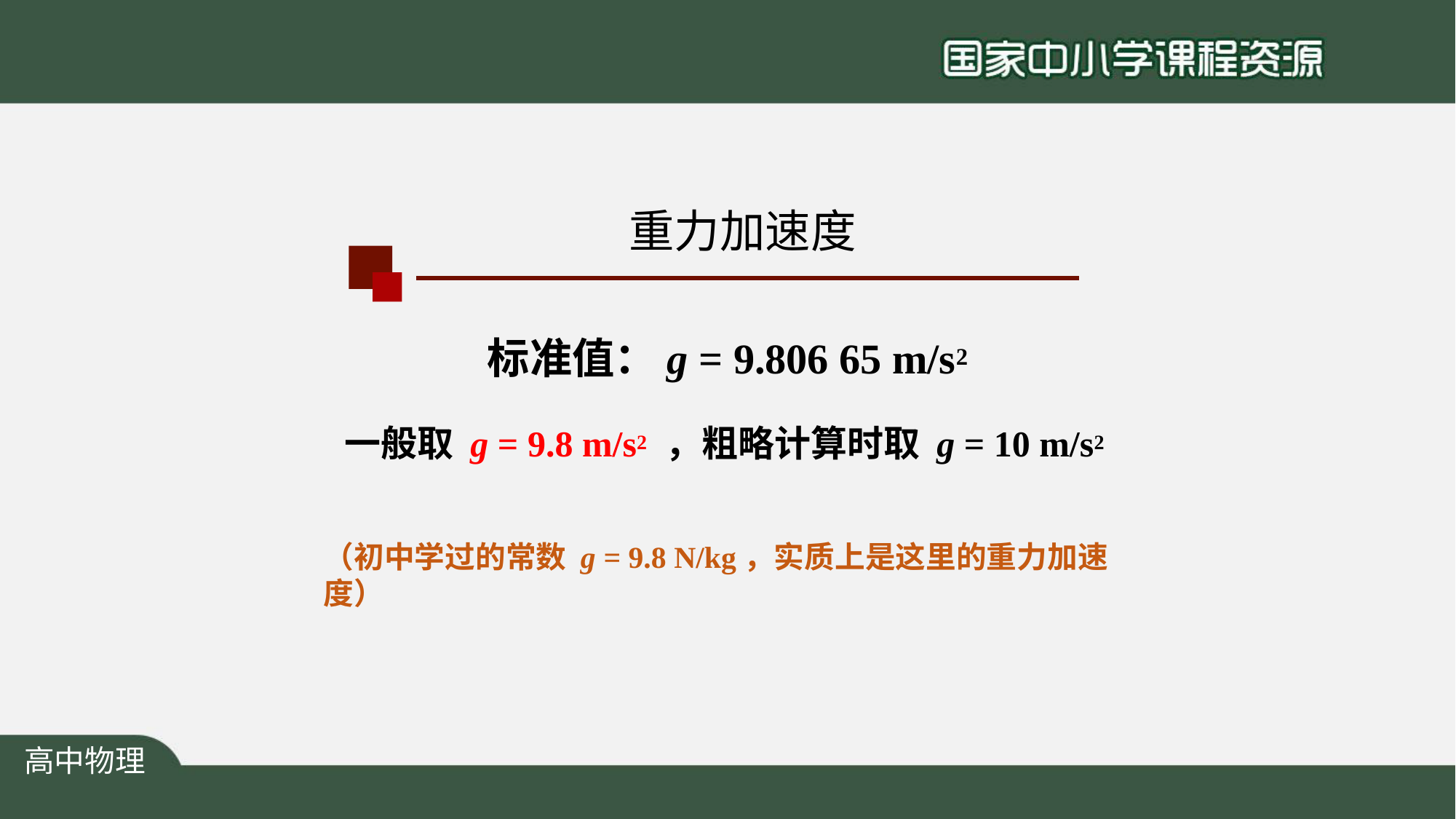

# 重力加速度

标准值：g = 9.806 65 m/s2
一般取 g = 9.8 m/s2 ，粗略计算时取 g = 10 m/s2

（初中学过的常数 g = 9.8 N/kg，实质上是这里的重力加速度）
高中物理